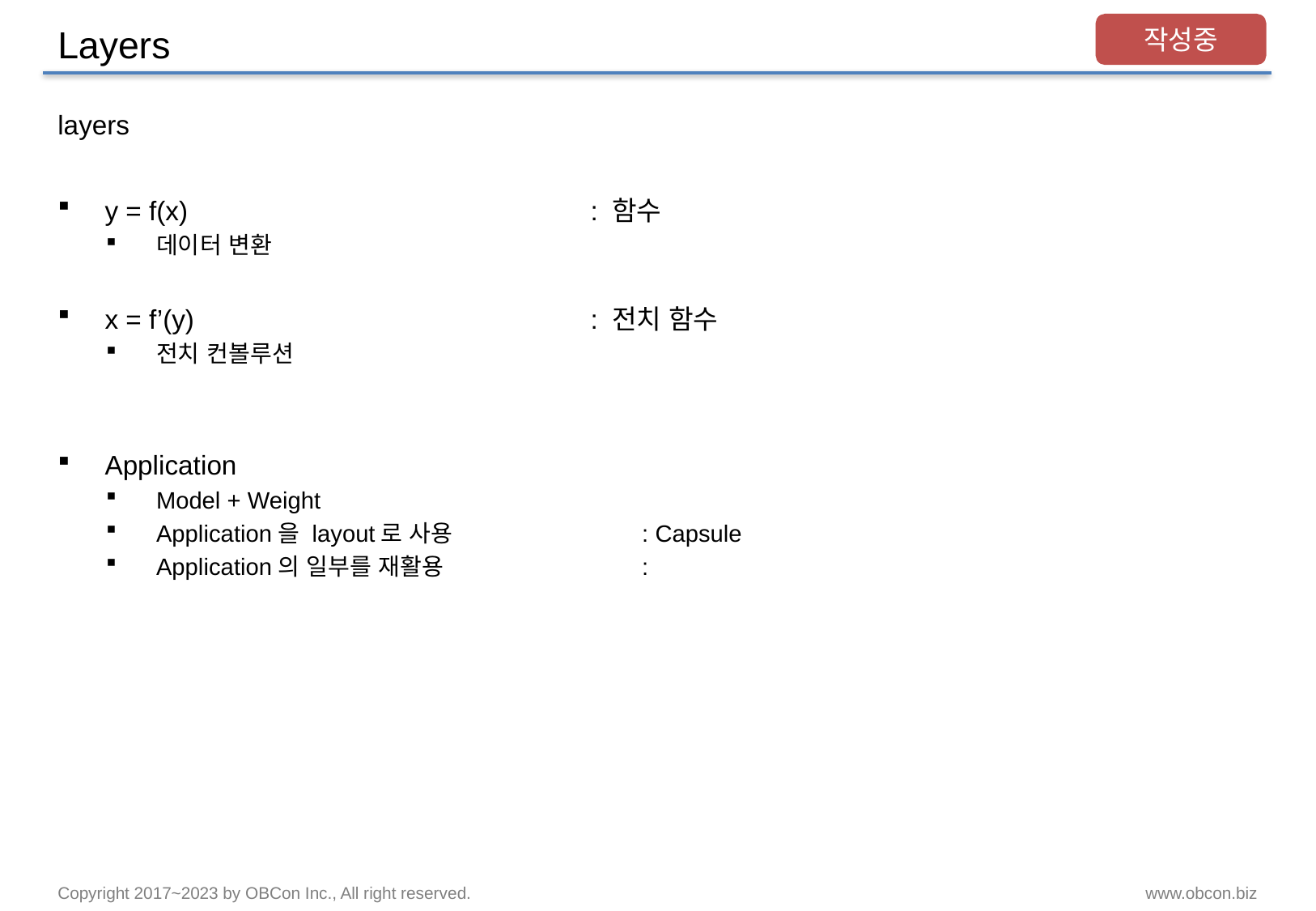

# Layers
작성중
layers
y = f(x)				: 함수
데이터 변환

x = f’(y)				: 전치 함수
전치 컨볼루션

Application
Model + Weight
Application을 layout로 사용		: Capsule
Application의 일부를 재활용		: